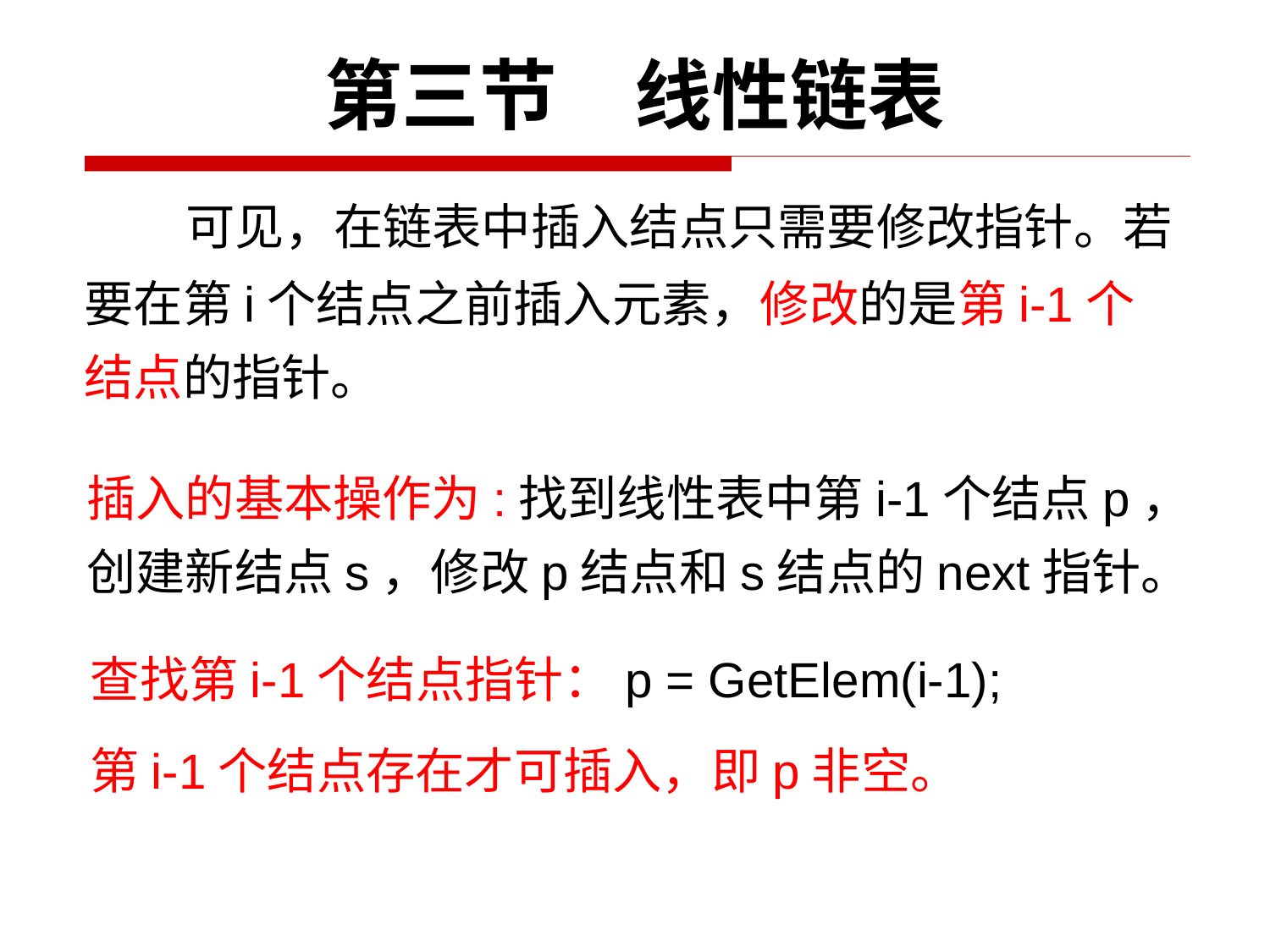

第三节　线性链表
      可见，在链表中插入结点只需要修改指针。若要在第i个结点之前插入元素，修改的是第i-1个结点的指针。
插入的基本操作为:找到线性表中第i-1个结点p，创建新结点s，修改p结点和s结点的next指针。
查找第i-1个结点指针：p = GetElem(i-1);
第i-1个结点存在才可插入，即p非空。